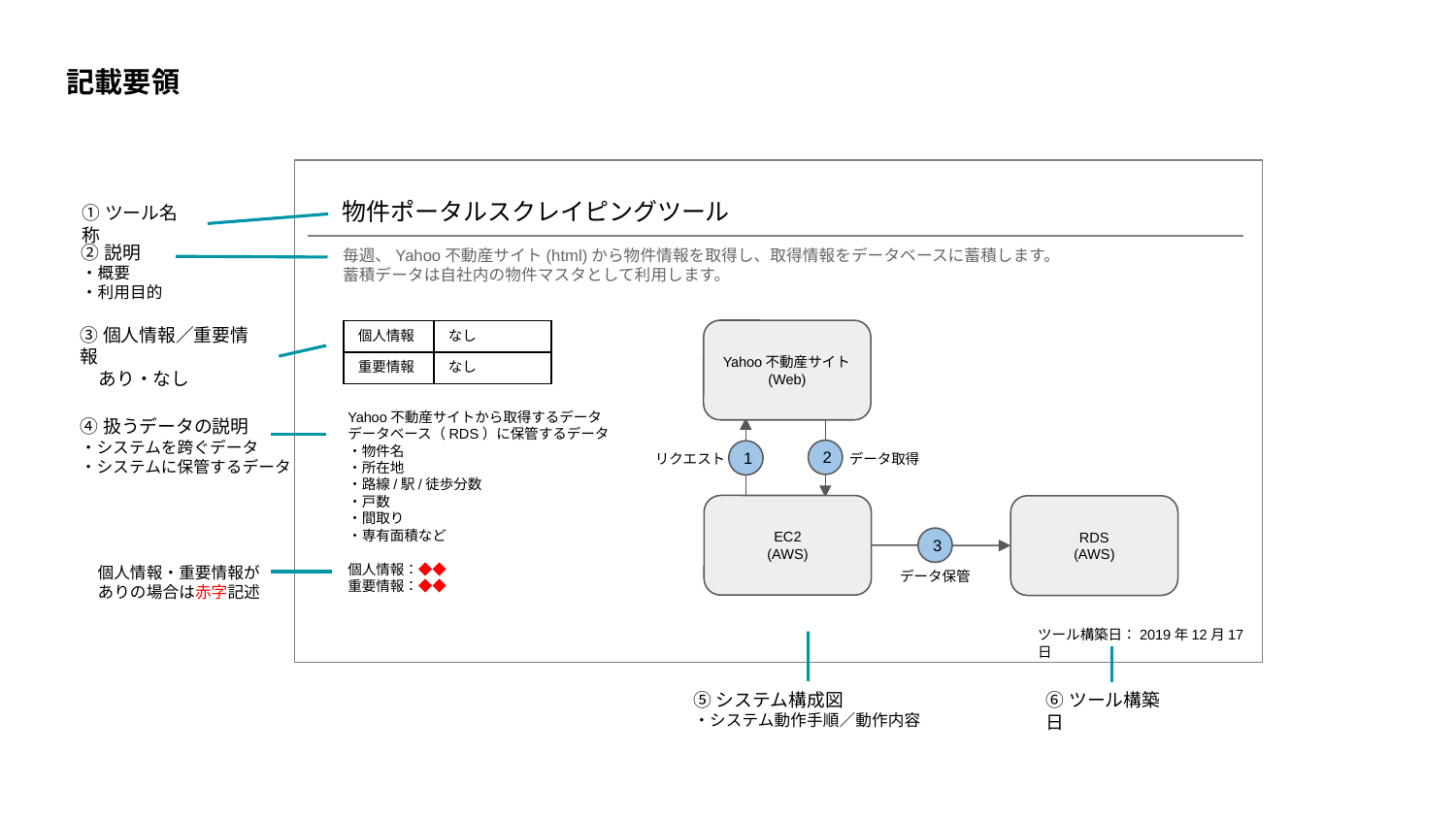

# 記載要領

物件ポータルスクレイピングツール
①ツール名称
毎週、Yahoo不動産サイト(html)から物件情報を取得し、取得情報をデータベースに蓄積します。
蓄積データは自社内の物件マスタとして利用します。
②説明
・概要
・利用目的
③個人情報／重要情報
　あり・なし
Yahoo不動産サイト(Web)
| 個人情報 | なし |
| --- | --- |
| 重要情報 | なし |
Yahoo不動産サイトから取得するデータ
データベース（RDS）に保管するデータ
・物件名
・所在地
・路線/駅/徒歩分数
・戸数
・間取り
・専有面積など

個人情報：◆◆
重要情報：◆◆
④扱うデータの説明
・システムを跨ぐデータ
・システムに保管するデータ
2
1
リクエスト
データ取得
EC2
(AWS)
RDS
(AWS)
3
個人情報・重要情報がありの場合は赤字記述
データ保管
ツール構築日：2019年12月17日
⑤システム構成図
・システム動作手順／動作内容
⑥ツール構築日